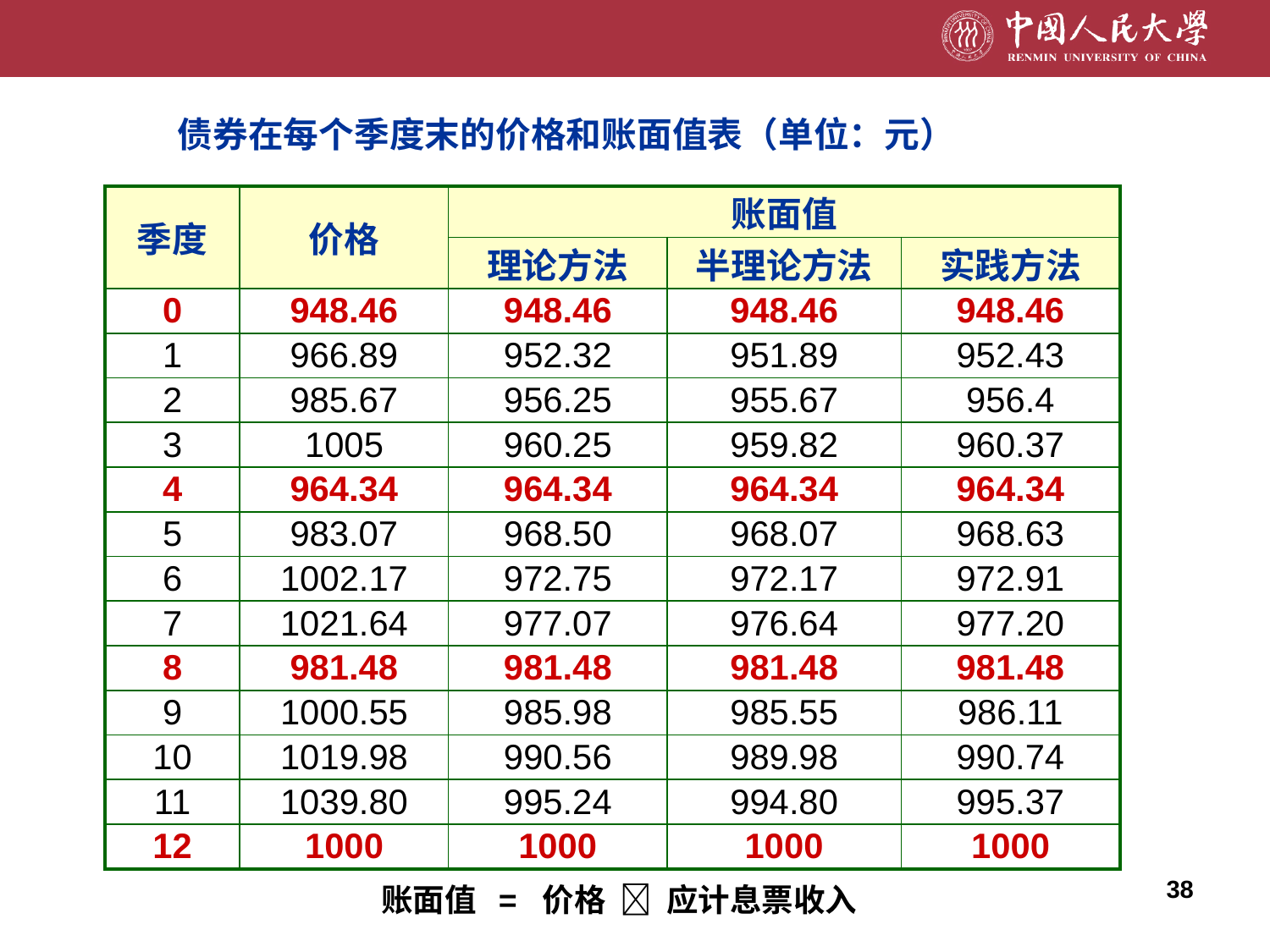

债券在每个季度末的价格和账面值表（单位：元）
| 季度 | 价格 | 账面值 |  |  |
| --- | --- | --- | --- | --- |
|  |  | 理论方法 | 半理论方法 | 实践方法 |
| 0 | 948.46 | 948.46 | 948.46 | 948.46 |
| 1 | 966.89 | 952.32 | 951.89 | 952.43 |
| 2 | 985.67 | 956.25 | 955.67 | 956.4 |
| 3 | 1005 | 960.25 | 959.82 | 960.37 |
| 4 | 964.34 | 964.34 | 964.34 | 964.34 |
| 5 | 983.07 | 968.50 | 968.07 | 968.63 |
| 6 | 1002.17 | 972.75 | 972.17 | 972.91 |
| 7 | 1021.64 | 977.07 | 976.64 | 977.20 |
| 8 | 981.48 | 981.48 | 981.48 | 981.48 |
| 9 | 1000.55 | 985.98 | 985.55 | 986.11 |
| 10 | 1019.98 | 990.56 | 989.98 | 990.74 |
| 11 | 1039.80 | 995.24 | 994.80 | 995.37 |
| 12 | 1000 | 1000 | 1000 | 1000 |
38
账面值  =  价格  −  应计息票收入